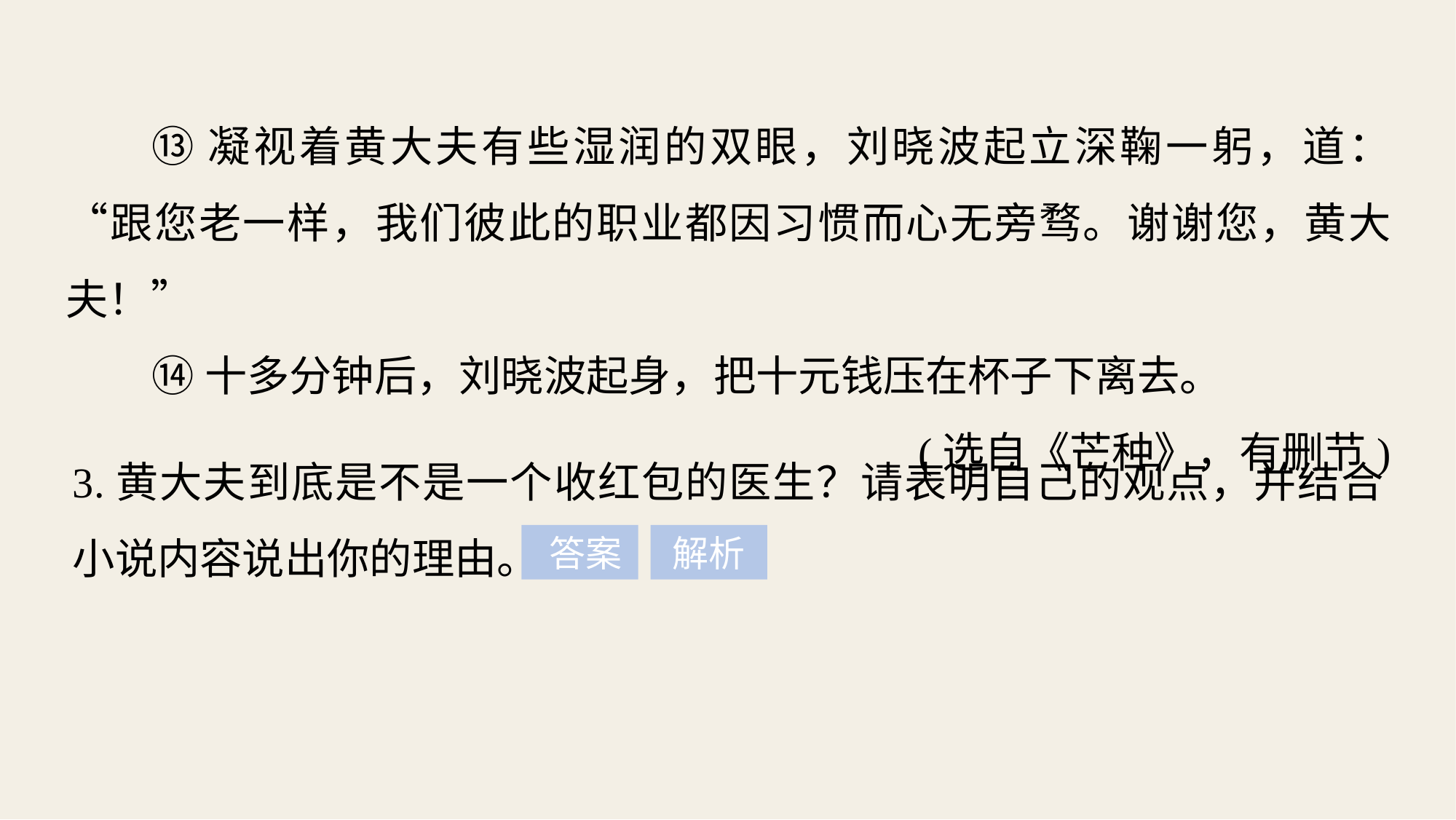

⑬凝视着黄大夫有些湿润的双眼，刘晓波起立深鞠一躬，道：“跟您老一样，我们彼此的职业都因习惯而心无旁骛。谢谢您，黄大夫！”
⑭十多分钟后，刘晓波起身，把十元钱压在杯子下离去。
(选自《芒种》，有删节)
3.黄大夫到底是不是一个收红包的医生？请表明自己的观点，并结合小说内容说出你的理由。
 答案
解析